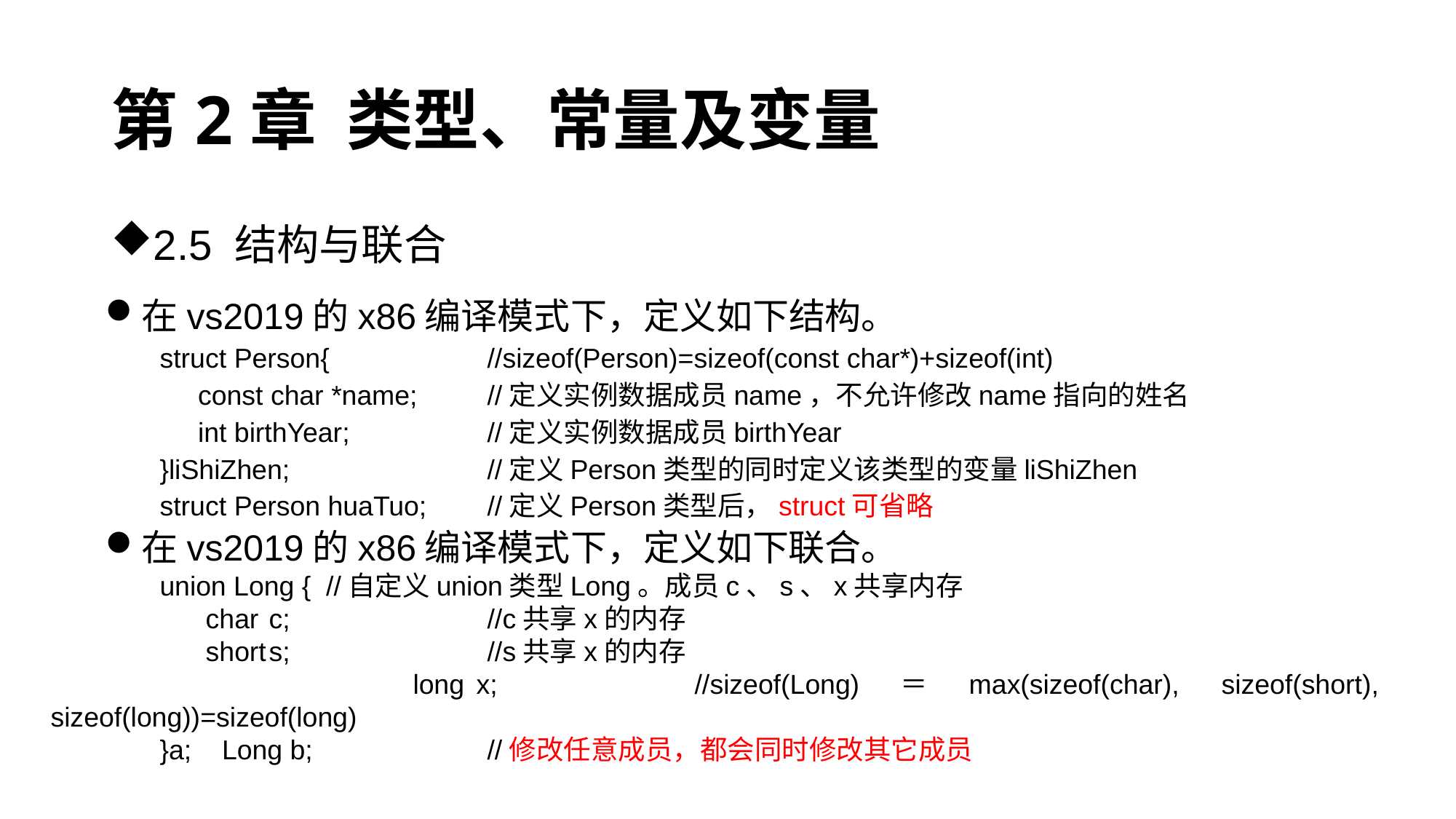

# 第2章  类型、常量及变量
2.5 结构与联合
在vs2019的x86编译模式下，定义如下结构。
struct Person{	       	//sizeof(Person)=sizeof(const char*)+sizeof(int)
     const char *name;	//定义实例数据成员name，不允许修改name指向的姓名
     int birthYear;		//定义实例数据成员birthYear
}liShiZhen;		//定义Person类型的同时定义该类型的变量liShiZhen
struct Person huaTuo;	//定义Person类型后，struct可省略
在vs2019的x86编译模式下，定义如下联合。
	union Long {  //自定义union类型Long。成员c、s、x共享内存
	      char	c;	 	//c共享x的内存
	      short	s;		//s共享x的内存
	      long	x;		//sizeof(Long)＝max(sizeof(char), sizeof(short), sizeof(long))=sizeof(long)
	}a;    Long b;		//修改任意成员，都会同时修改其它成员